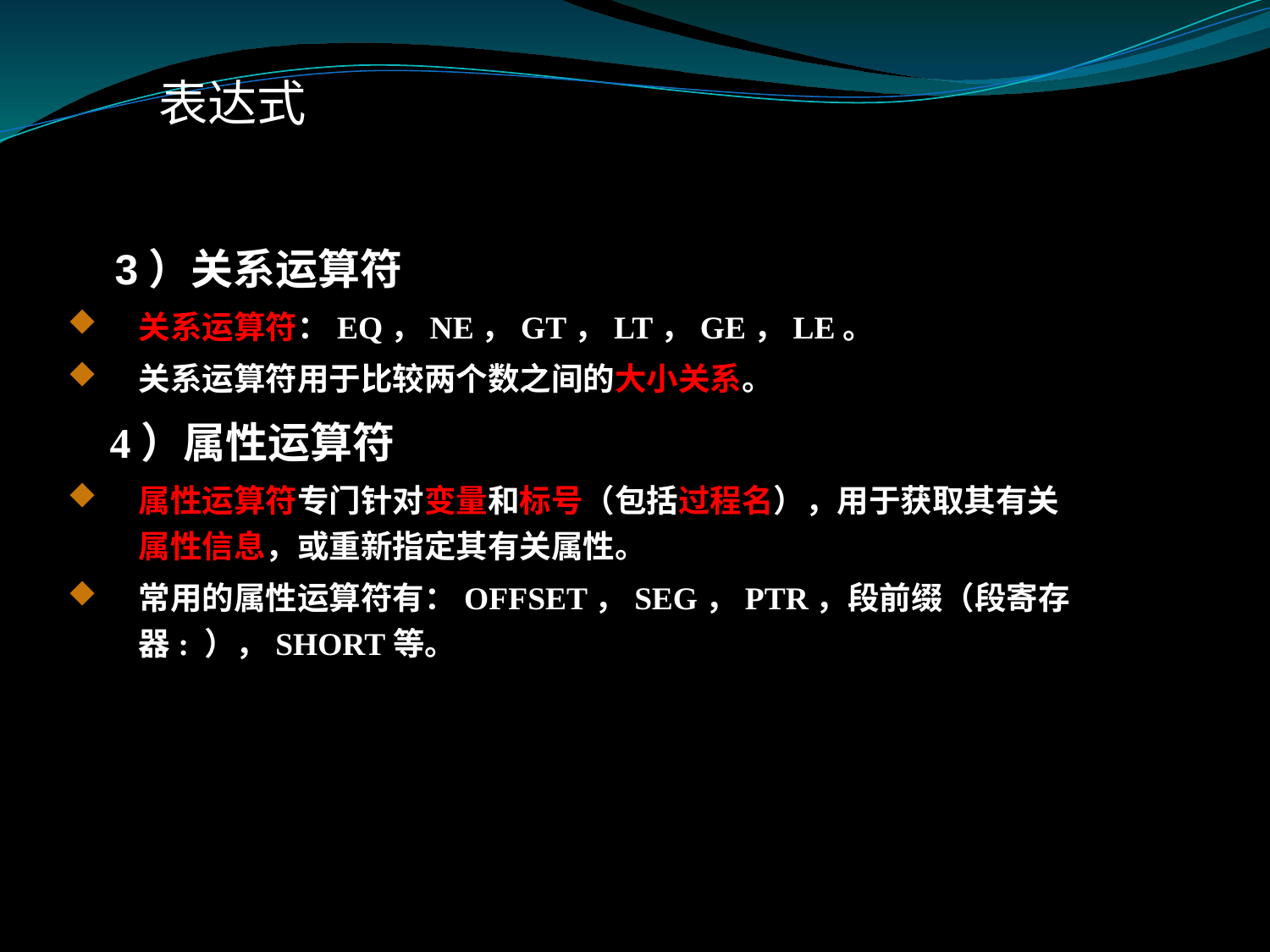

# 表达式
    3）关系运算符
关系运算符：EQ，NE，GT，LT，GE，LE。
关系运算符用于比较两个数之间的大小关系。
    4）属性运算符
属性运算符专门针对变量和标号（包括过程名），用于获取其有关属性信息，或重新指定其有关属性。
常用的属性运算符有：OFFSET，SEG，PTR，段前缀（段寄存器: ），SHORT等。